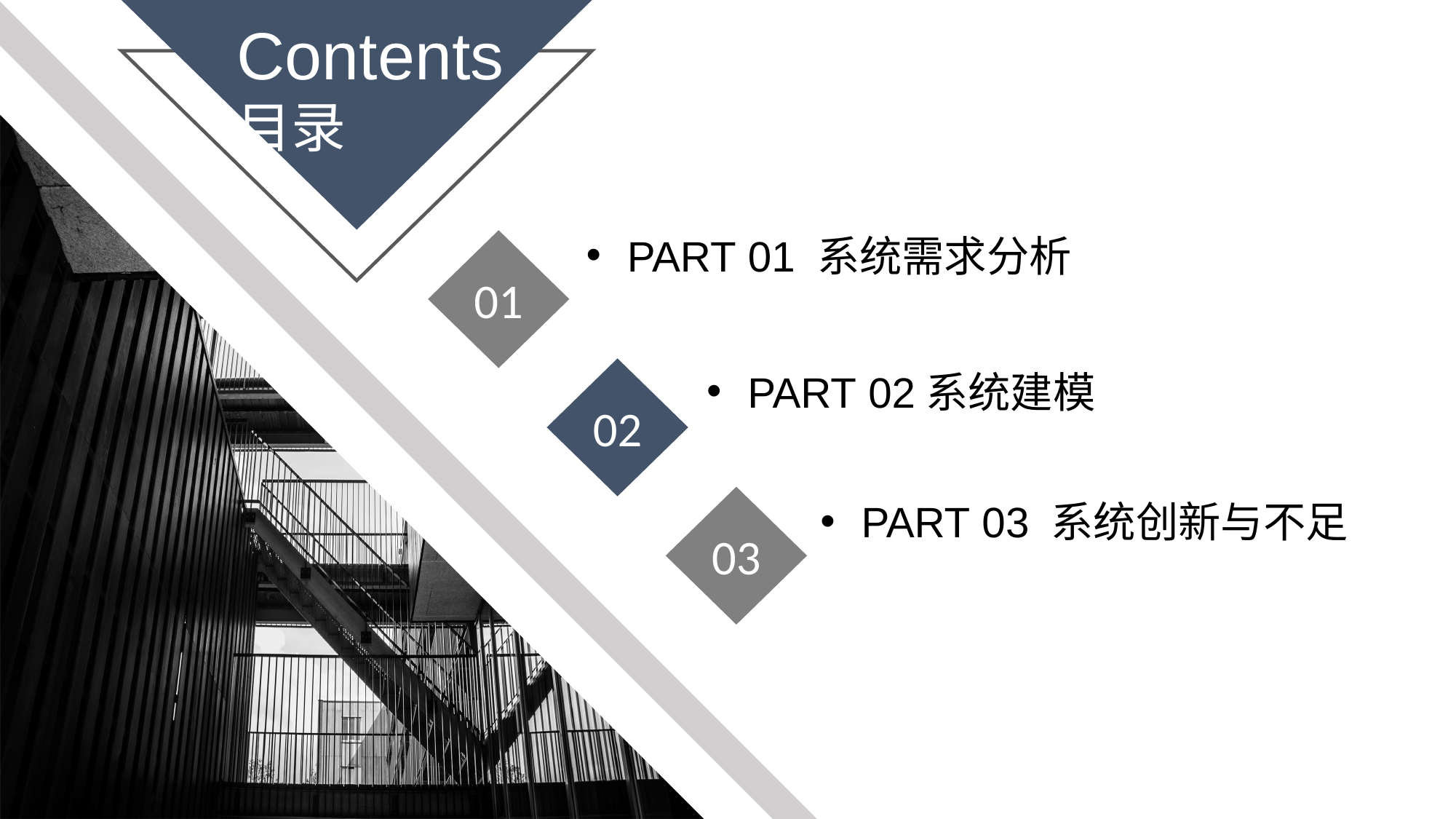

Contents
目录

PART 01 系统需求分析
01
02
PART 02系统建模
03
PART 03 系统创新与不足